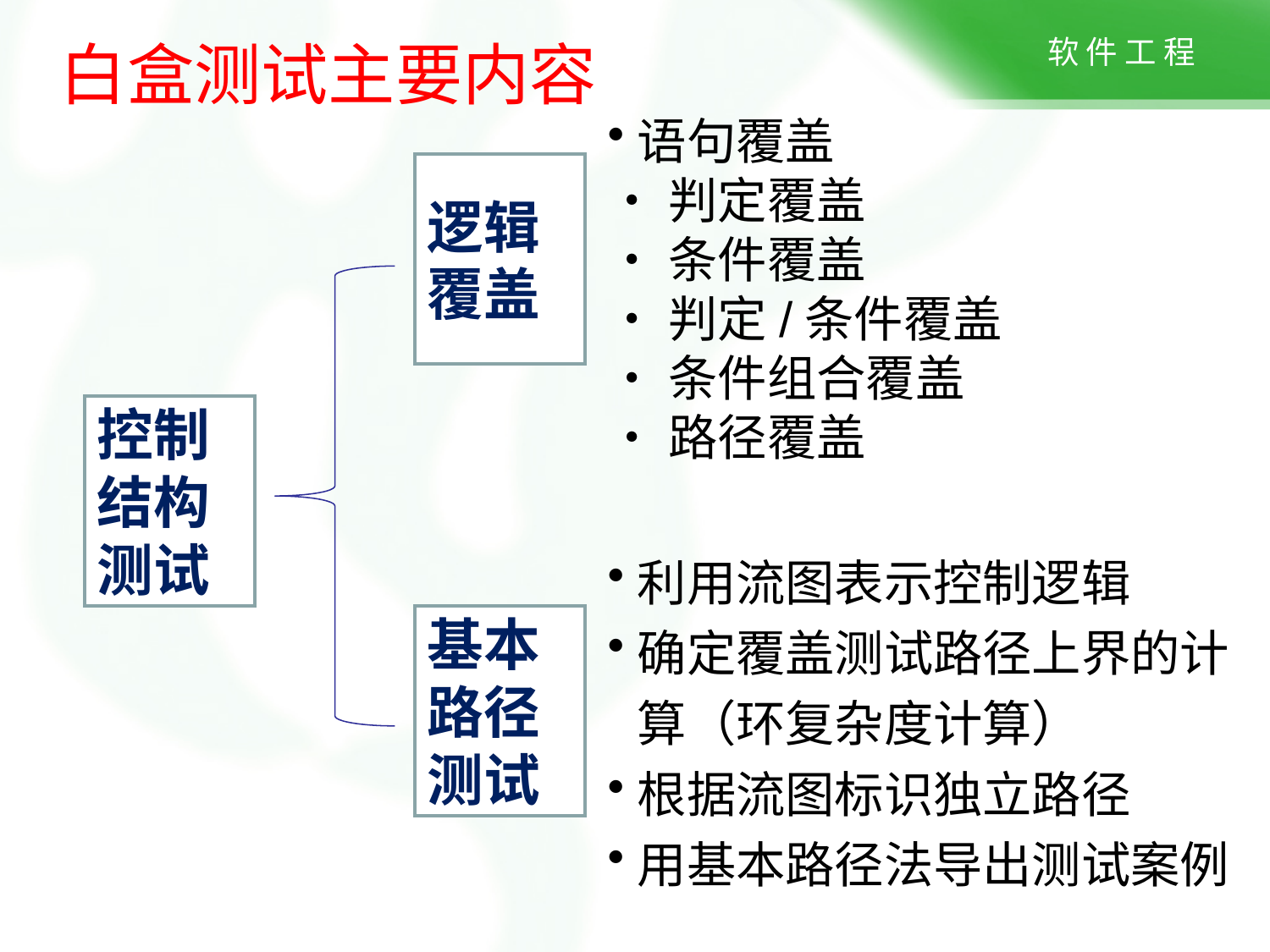

白盒测试主要内容
语句覆盖
•判定覆盖
•条件覆盖
•判定/条件覆盖
•条件组合覆盖
•路径覆盖
逻辑覆盖

控制
结构
测试
利用流图表示控制逻辑
确定覆盖测试路径上界的计算（环复杂度计算）
根据流图标识独立路径
用基本路径法导出测试案例
基本路径测试